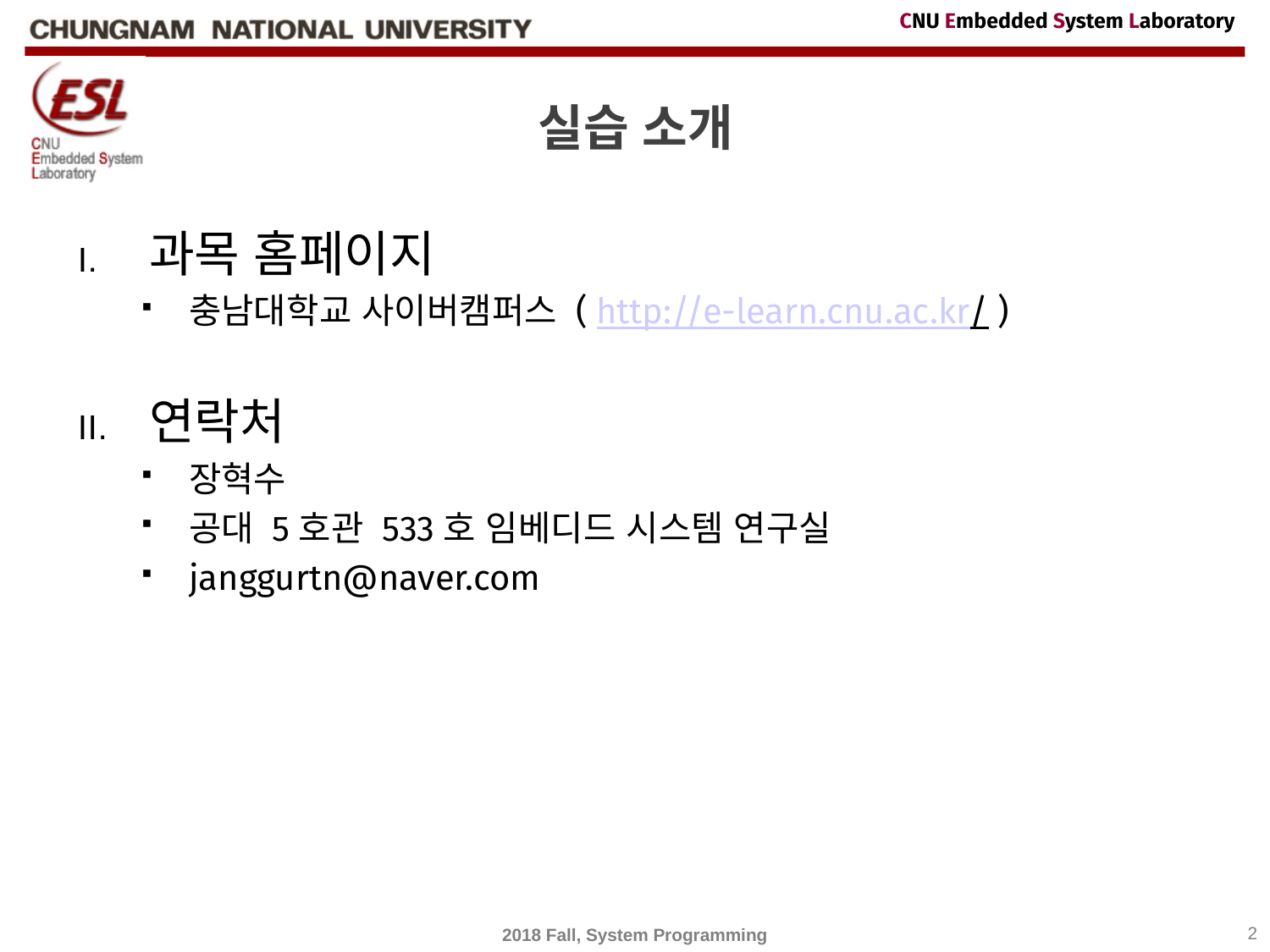

# 실습 소개
과목 홈페이지
충남대학교 사이버캠퍼스 ( http://e-learn.cnu.ac.kr/ )

연락처
장혁수
공대 5호관 533호 임베디드 시스템 연구실
janggurtn@naver.com
2018 Fall, System Programming
2